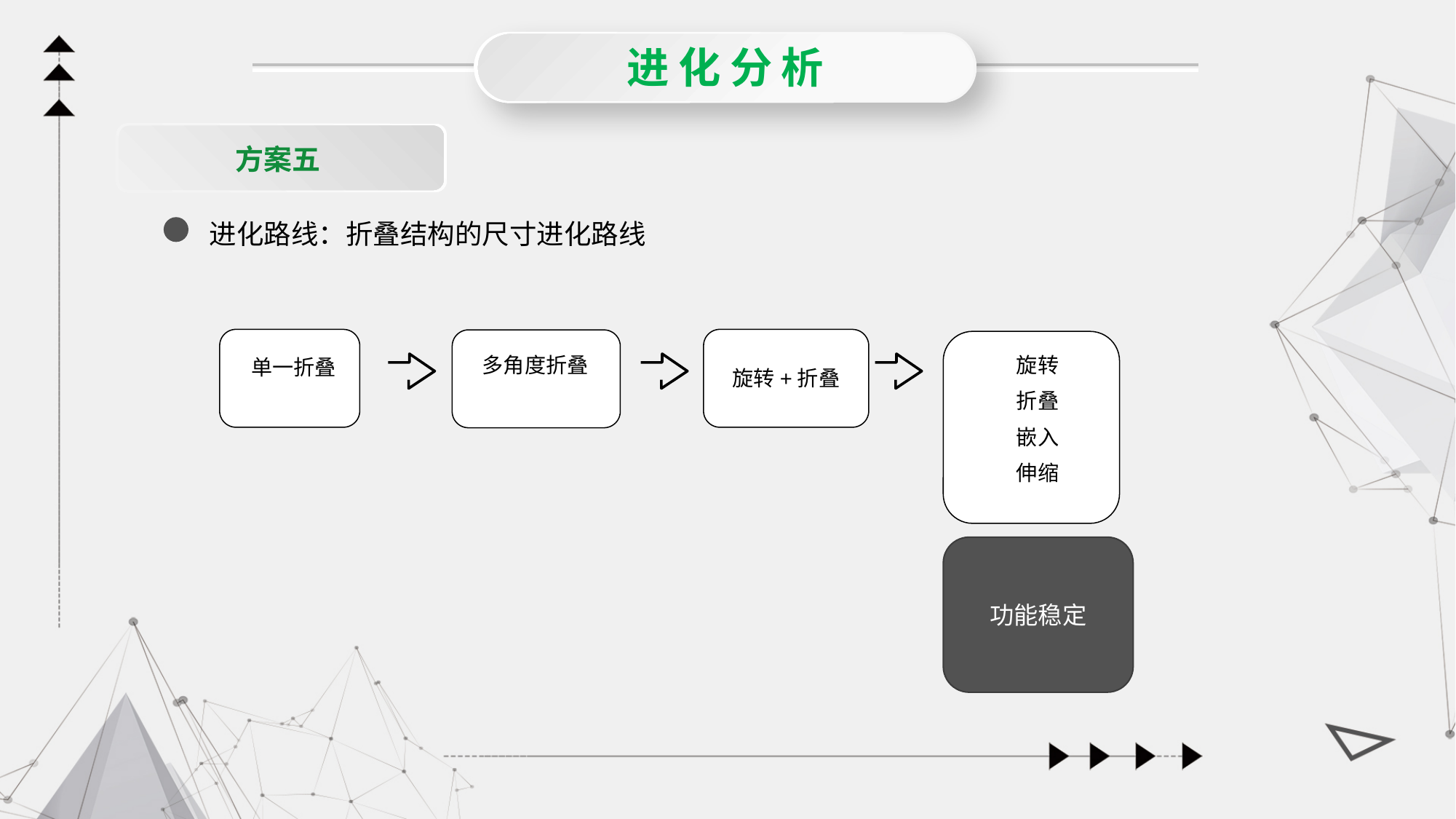

进化分析

方案五
进化路线：折叠结构的尺寸进化路线

单一折叠

旋转+折叠

多角度折叠

旋转
折叠
嵌入
伸缩

功能稳定